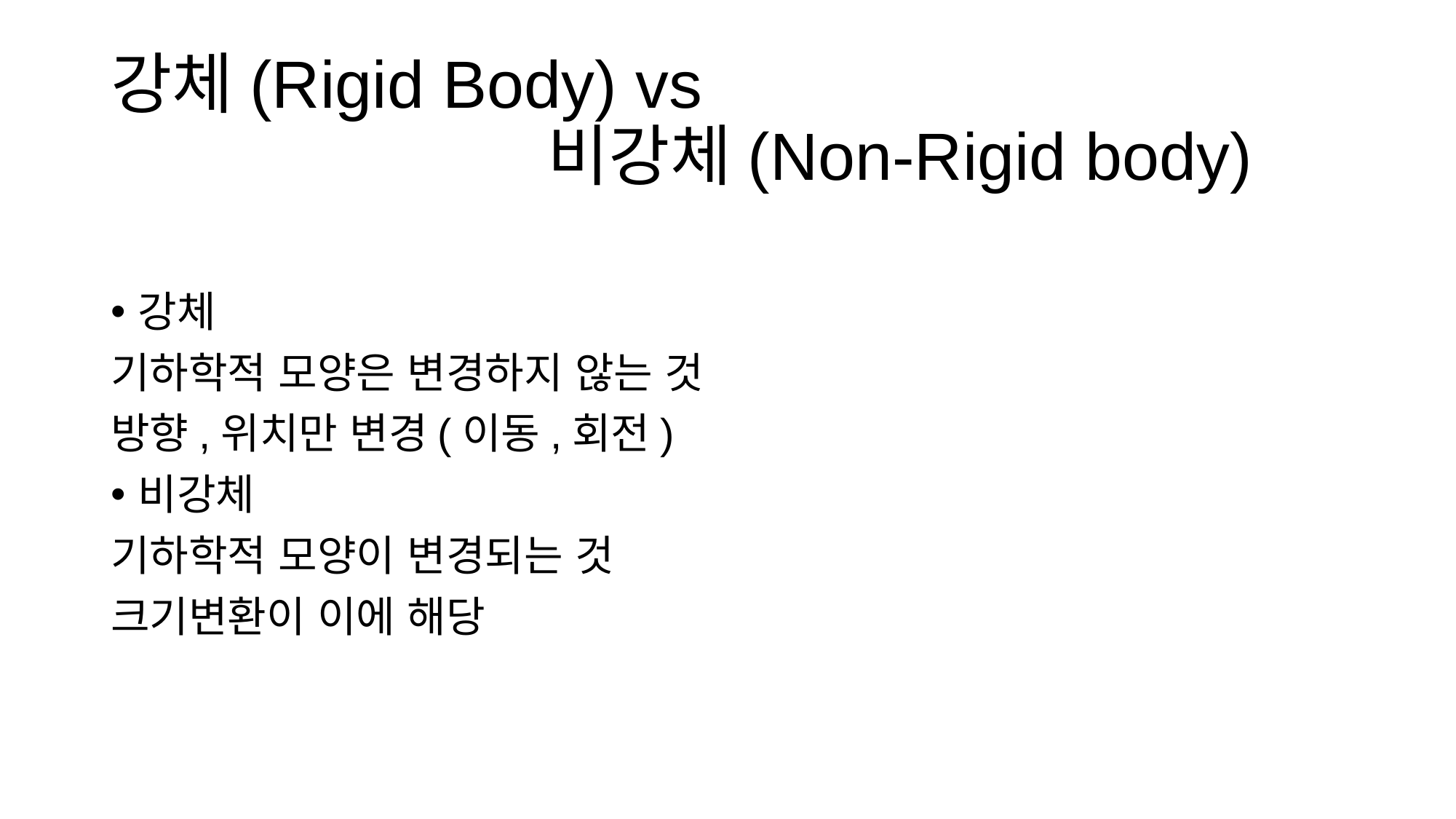

# 강체(Rigid Body) vs 										비강체(Non-Rigid body)
강체
기하학적 모양은 변경하지 않는 것
방향,위치만 변경(이동,회전)
비강체
기하학적 모양이 변경되는 것
크기변환이 이에 해당